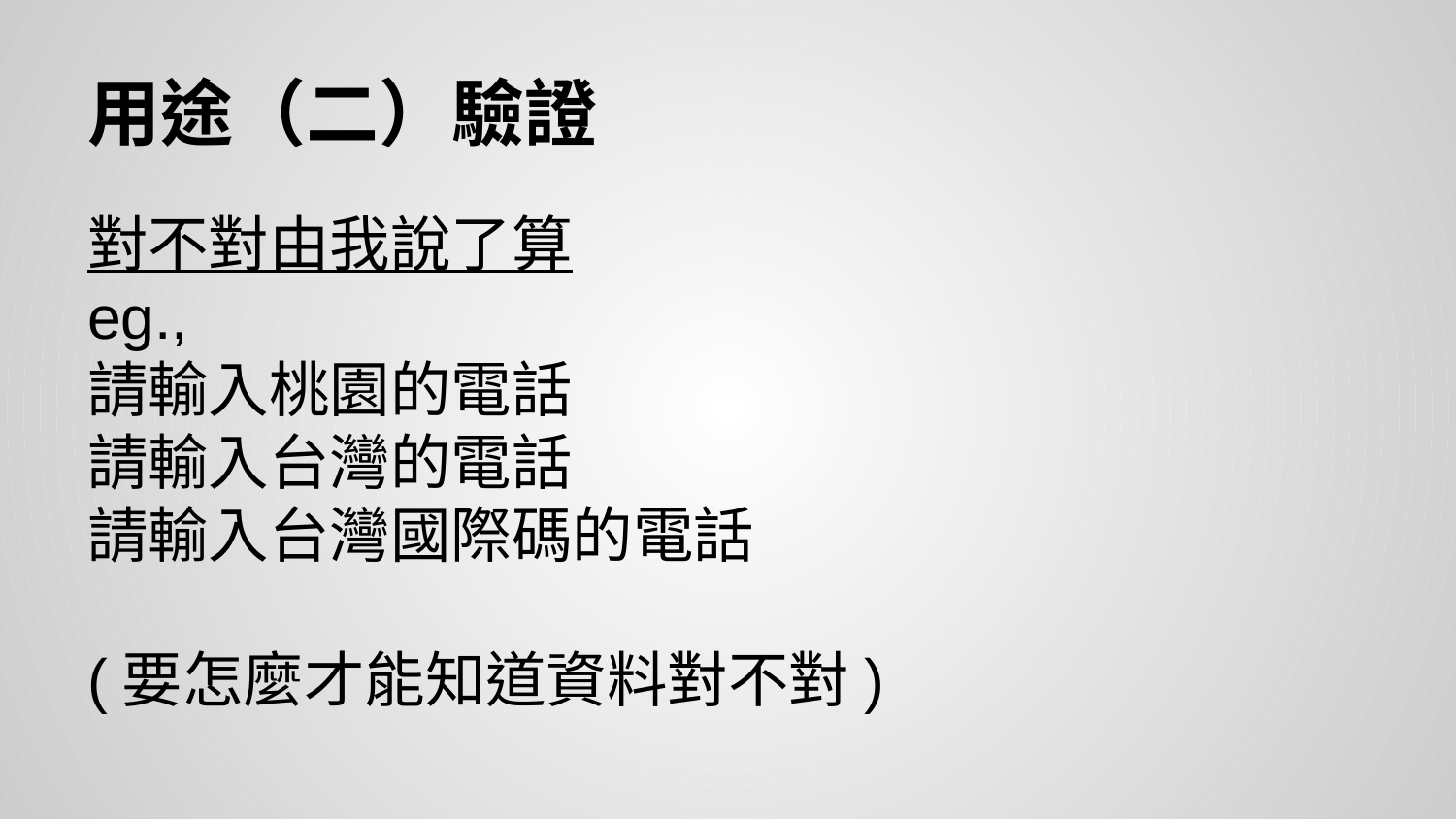

# 用途（二）驗證
對不對由我說了算
eg.,
請輸入桃園的電話
請輸入台灣的電話
請輸入台灣國際碼的電話

(要怎麼才能知道資料對不對)